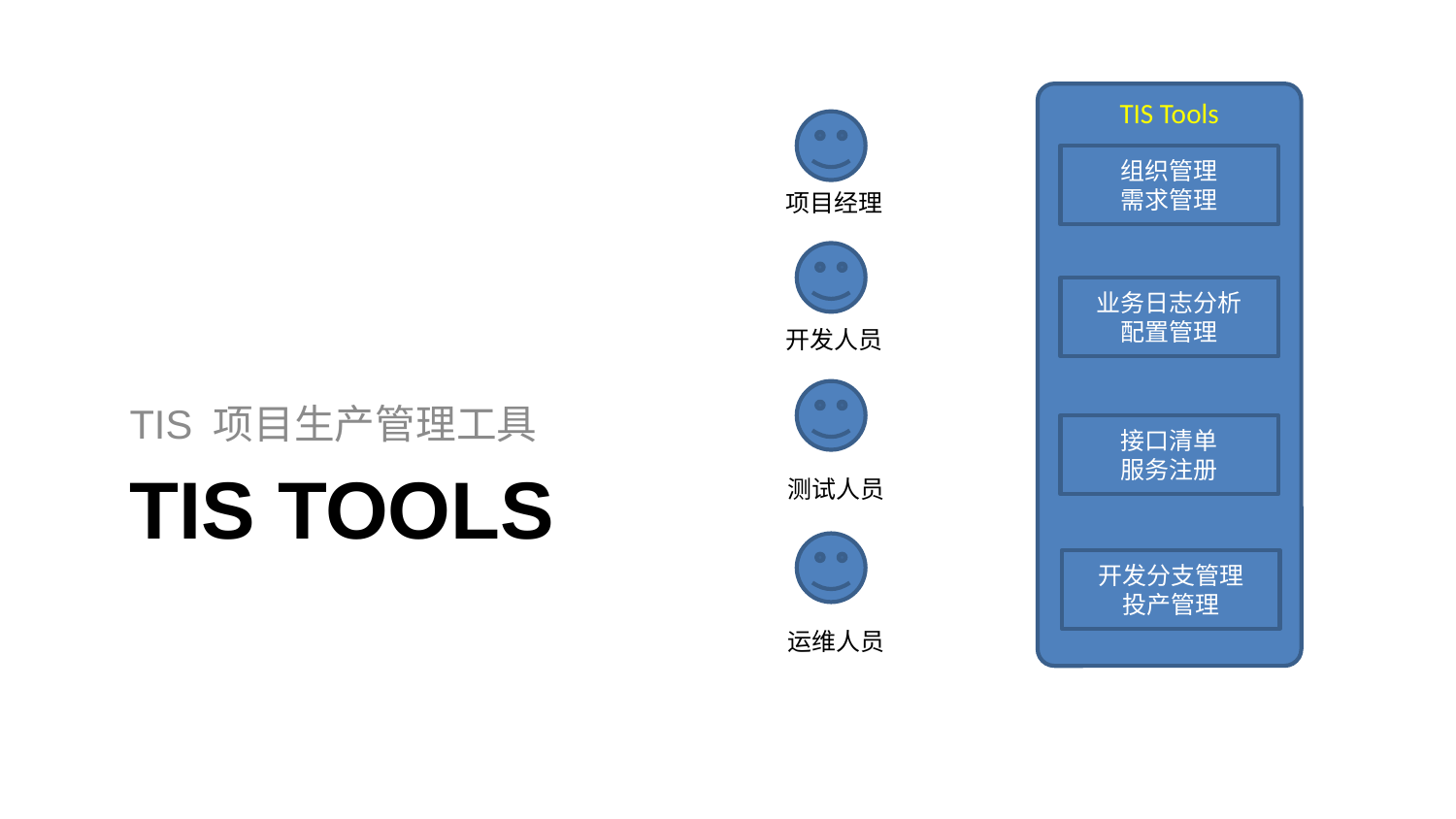

TIS Tools

组织管理
需求管理
项目经理

TIS 项目生产管理工具
业务日志分析
配置管理
开发人员

接口清单
服务注册
# TIS tools
测试人员

开发分支管理
投产管理
运维人员